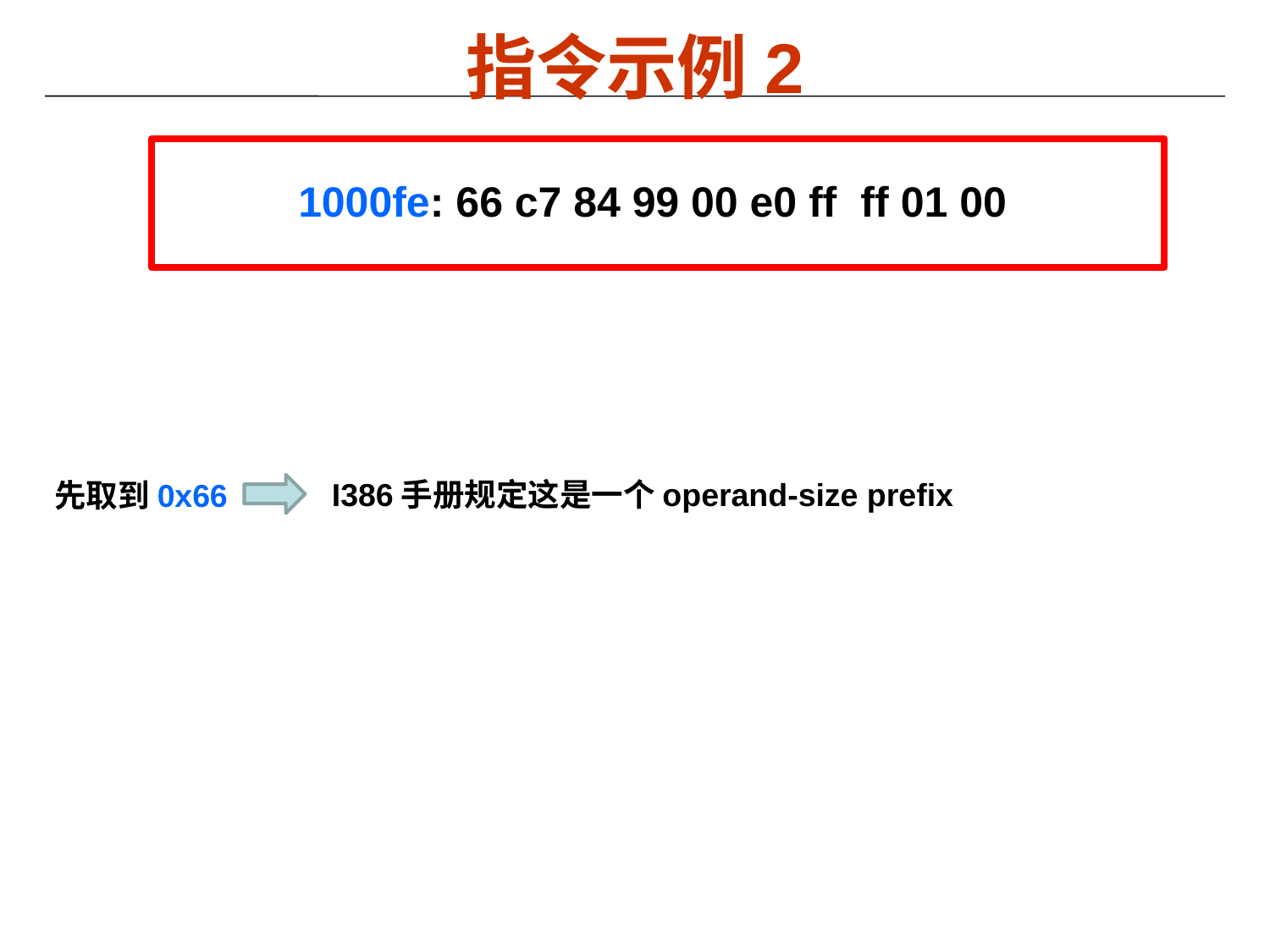

# 指令示例2

1000fe: 66 c7 84 99 00 e0 ff  ff 01 00

I386手册规定这是一个operand-size prefix
先取到0x66